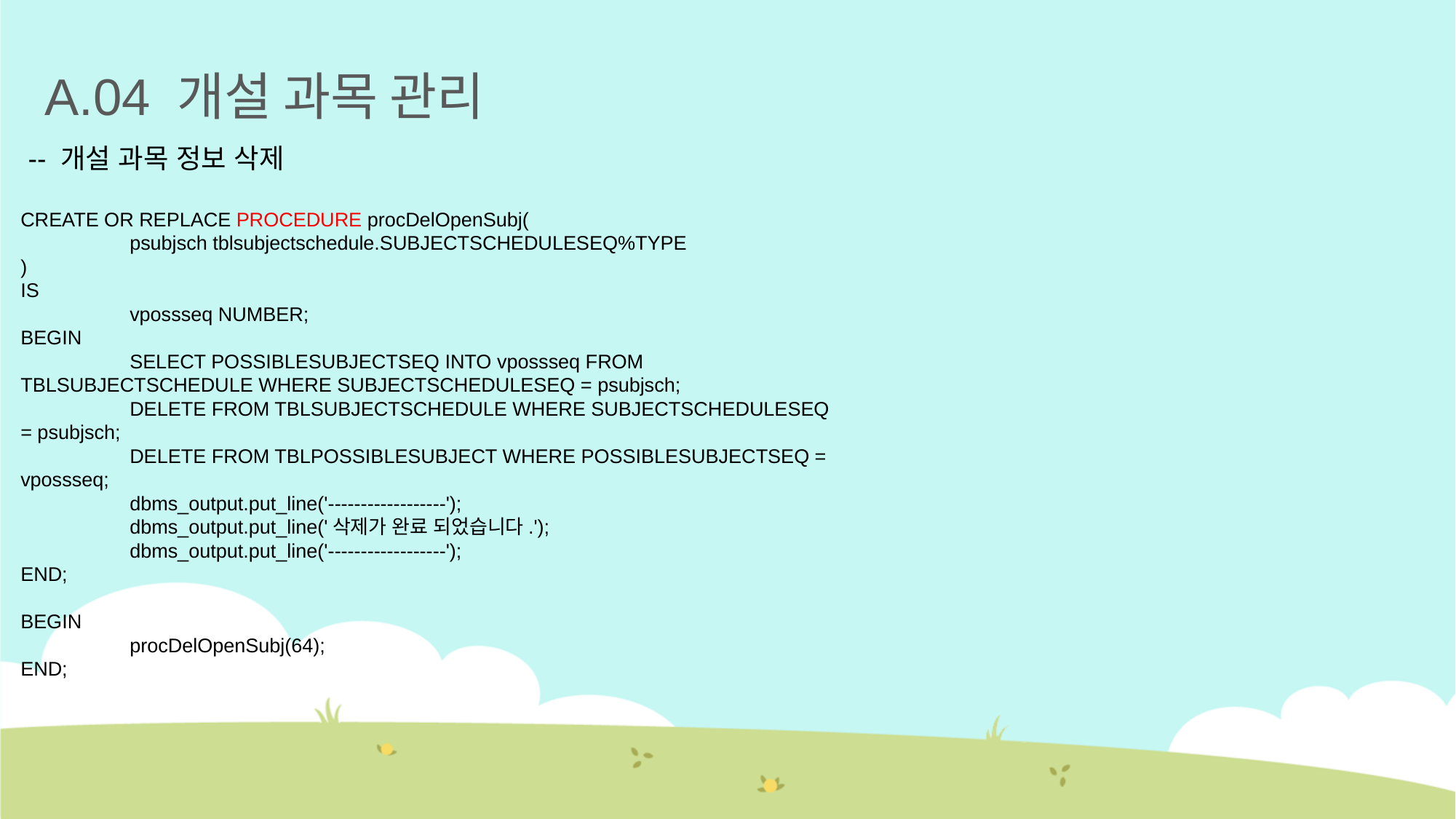

A.04 개설 과목 관리
 -- 개설 과목 정보 삭제

CREATE OR REPLACE PROCEDURE procDelOpenSubj(
	psubjsch tblsubjectschedule.SUBJECTSCHEDULESEQ%TYPE
)
IS
	vpossseq NUMBER;
BEGIN
	SELECT POSSIBLESUBJECTSEQ INTO vpossseq FROM TBLSUBJECTSCHEDULE WHERE SUBJECTSCHEDULESEQ = psubjsch;
	DELETE FROM TBLSUBJECTSCHEDULE WHERE SUBJECTSCHEDULESEQ = psubjsch;
	DELETE FROM TBLPOSSIBLESUBJECT WHERE POSSIBLESUBJECTSEQ = vpossseq;
	dbms_output.put_line('------------------');
	dbms_output.put_line('삭제가 완료 되었습니다.');
	dbms_output.put_line('------------------');
END;

BEGIN
	procDelOpenSubj(64);
END;